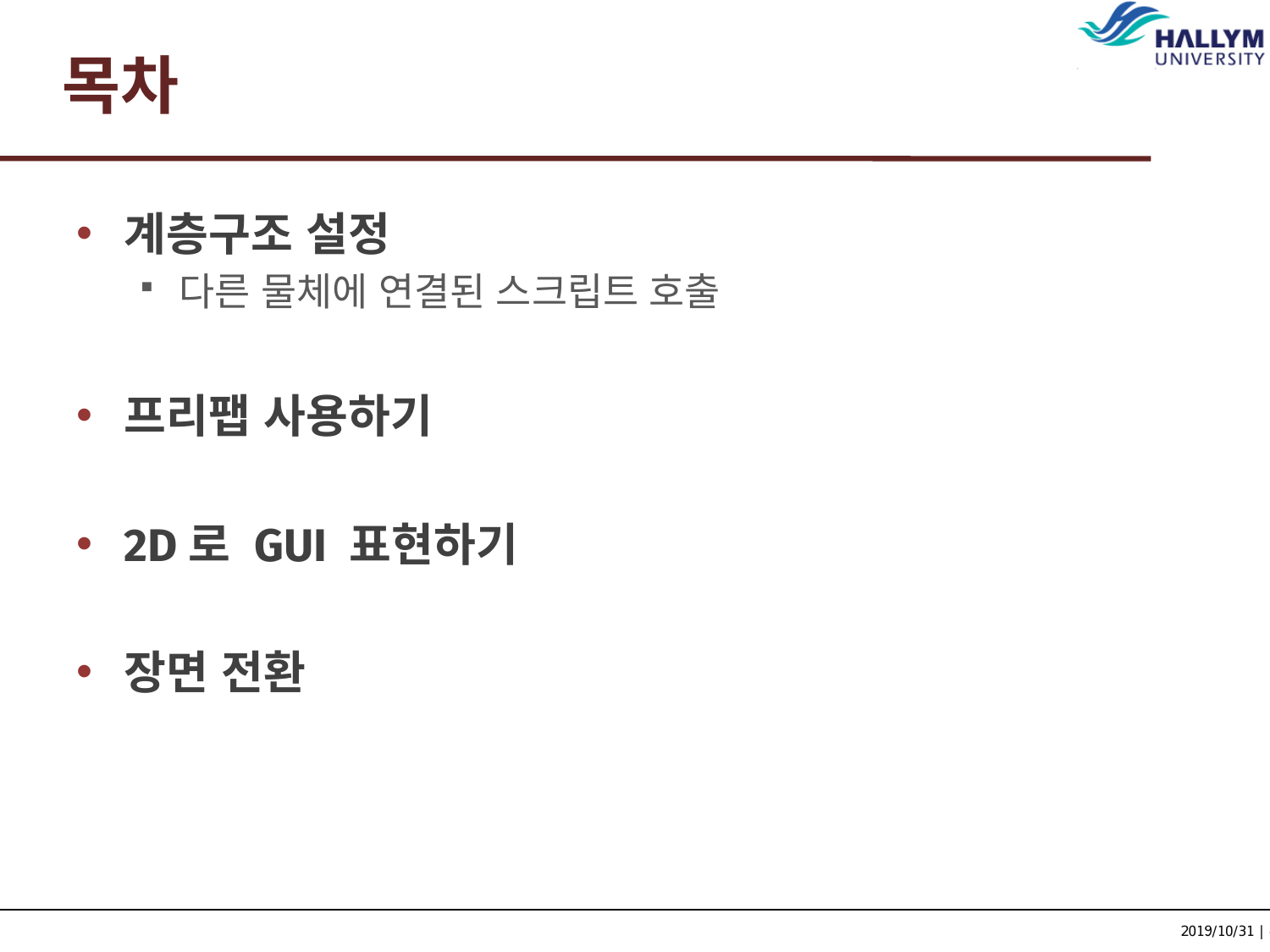

# 목차
계층구조 설정
다른 물체에 연결된 스크립트 호출

프리팹 사용하기

2D로 GUI 표현하기

장면 전환